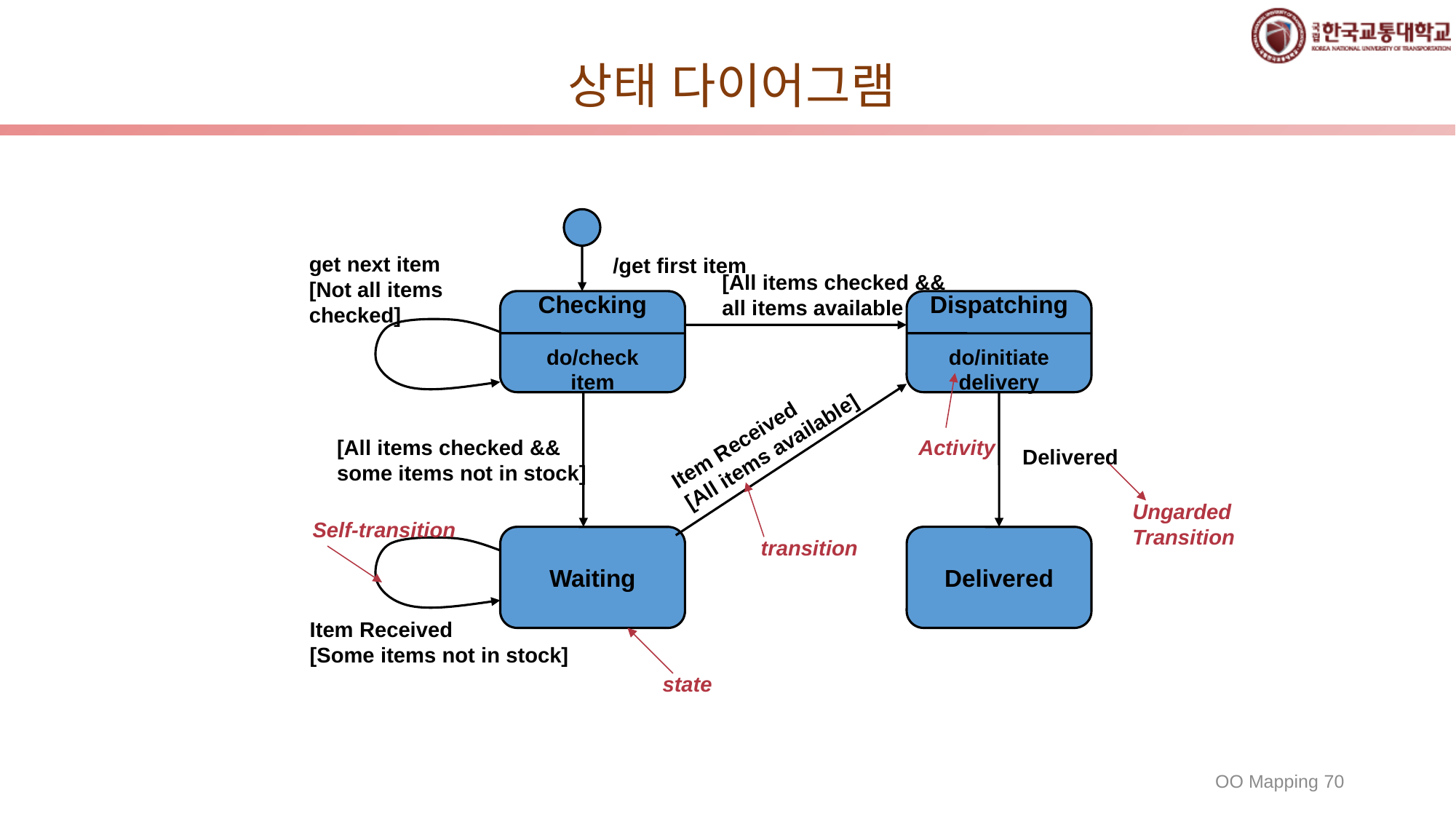

# 상태 다이어그램

get next item
[Not all items
checked]

/get first item
[All items checked &&
all items available
Checking

do/check
item

Dispatching

do/initiate
delivery

Waiting
Delivered

Item Received
[All items available]
[All items checked &&
some items not in stock]
Activity
Delivered

Ungarded
Transition
Self-transition
transition

Item Received
[Some items not in stock]

state
70